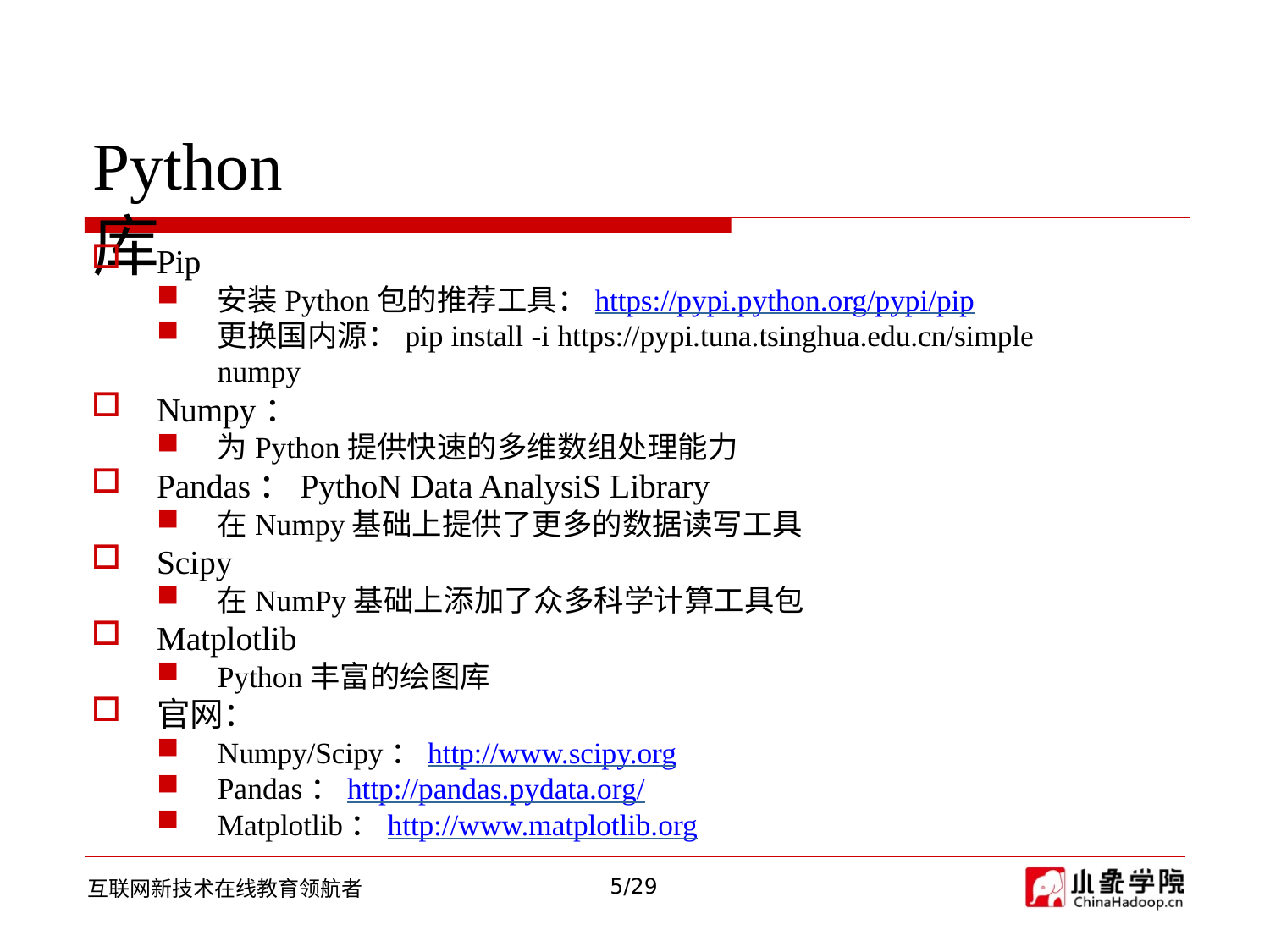

# Python库

Pip
安装Python包的推荐工具：https://pypi.python.org/pypi/pip
更换国内源：pip install -i https://pypi.tuna.tsinghua.edu.cn/simple numpy
Numpy：
为Python提供快速的多维数组处理能力
Pandas：PythoN Data AnalysiS Library
在Numpy基础上提供了更多的数据读写工具
Scipy
在NumPy基础上添加了众多科学计算工具包
Matplotlib
Python丰富的绘图库
官网：
Numpy/Scipy：http://www.scipy.org
Pandas：http://pandas.pydata.org/
Matplotlib：http://www.matplotlib.org

5/29
互联网新技术在线教育领航者